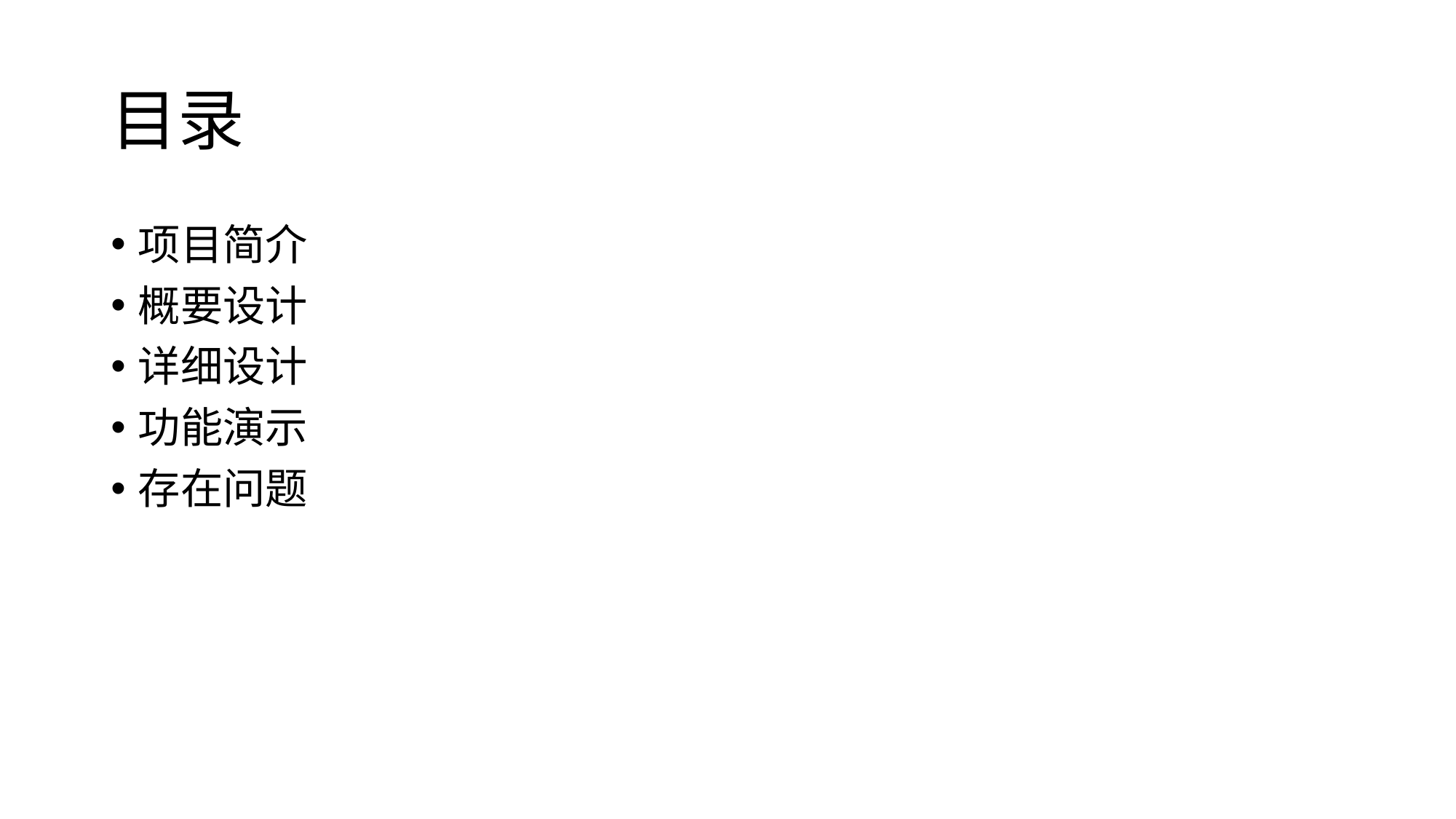

# 目录
项目简介
概要设计
详细设计
功能演示
存在问题